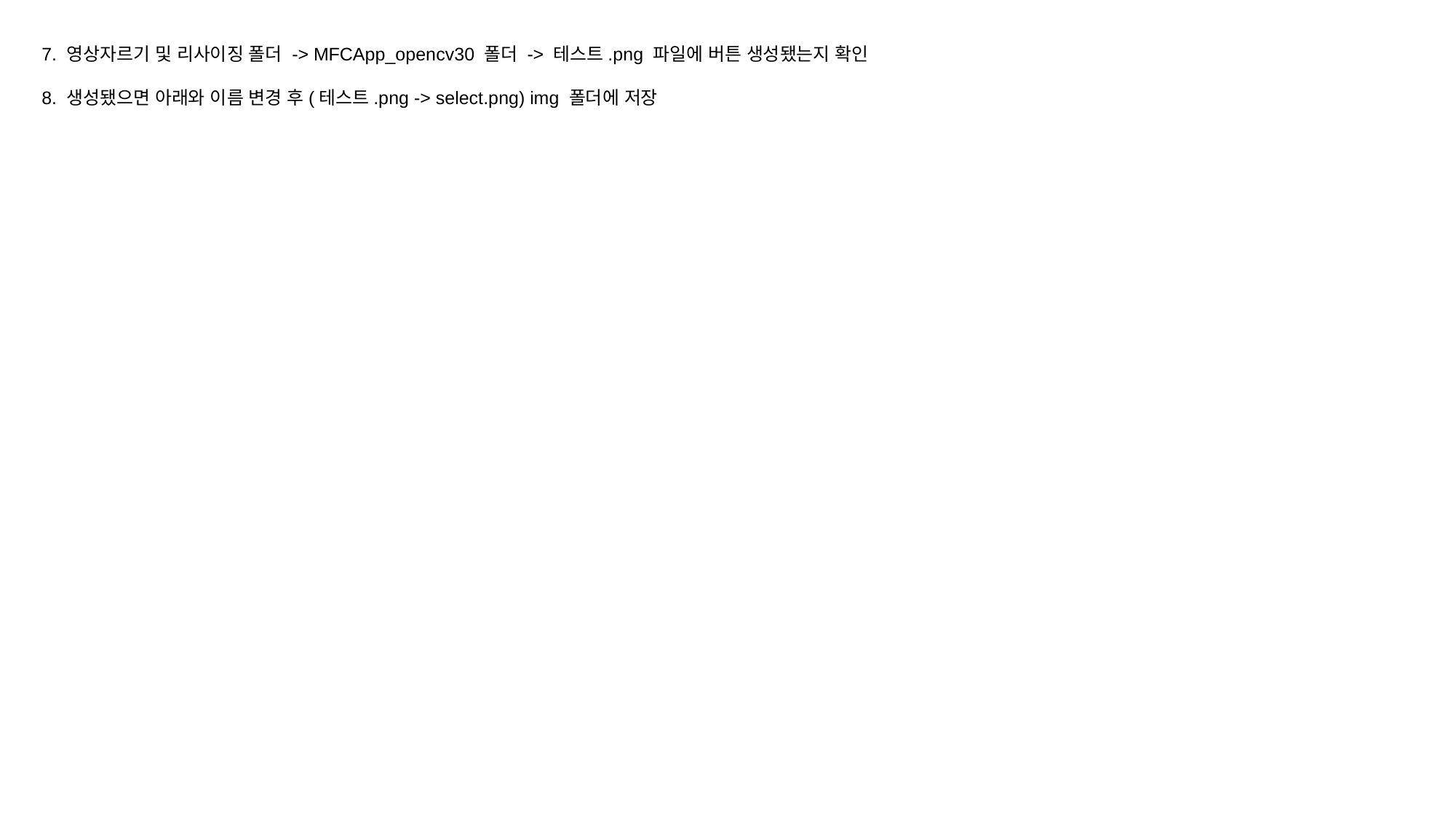

7. 영상자르기 및 리사이징 폴더 -> MFCApp_opencv30 폴더 -> 테스트.png 파일에 버튼 생성됐는지 확인

8. 생성됐으면 아래와 이름 변경 후(테스트.png -> select.png) img 폴더에 저장